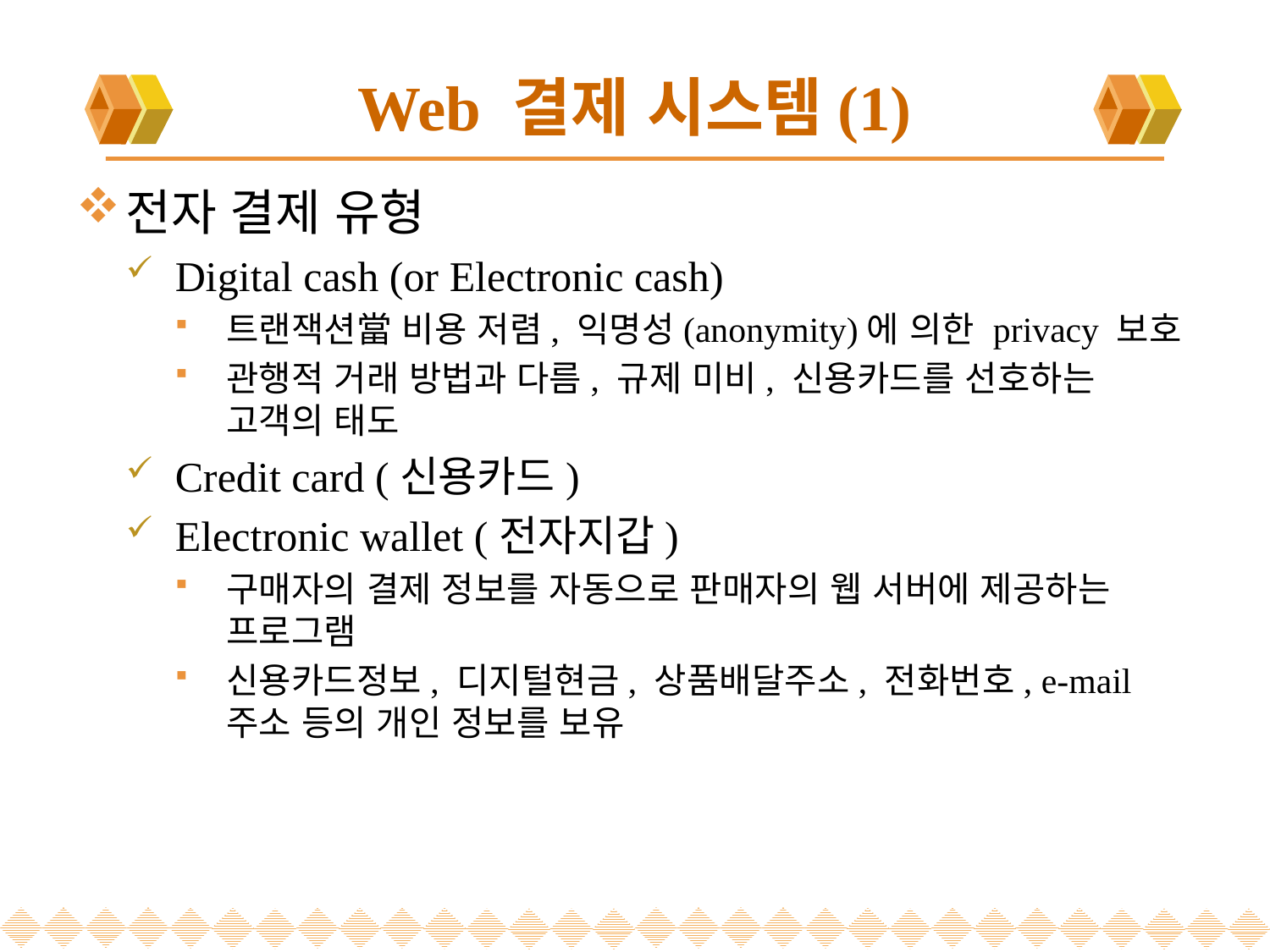

# Web 결제 시스템(1)
전자 결제 유형
Digital cash (or Electronic cash)
트랜잭션當 비용 저렴, 익명성(anonymity)에 의한 privacy 보호
관행적 거래 방법과 다름, 규제 미비, 신용카드를 선호하는 고객의 태도
Credit card (신용카드)
Electronic wallet (전자지갑)
구매자의 결제 정보를 자동으로 판매자의 웹 서버에 제공하는 프로그램
신용카드정보, 디지털현금, 상품배달주소, 전화번호, e-mail 주소 등의 개인 정보를 보유